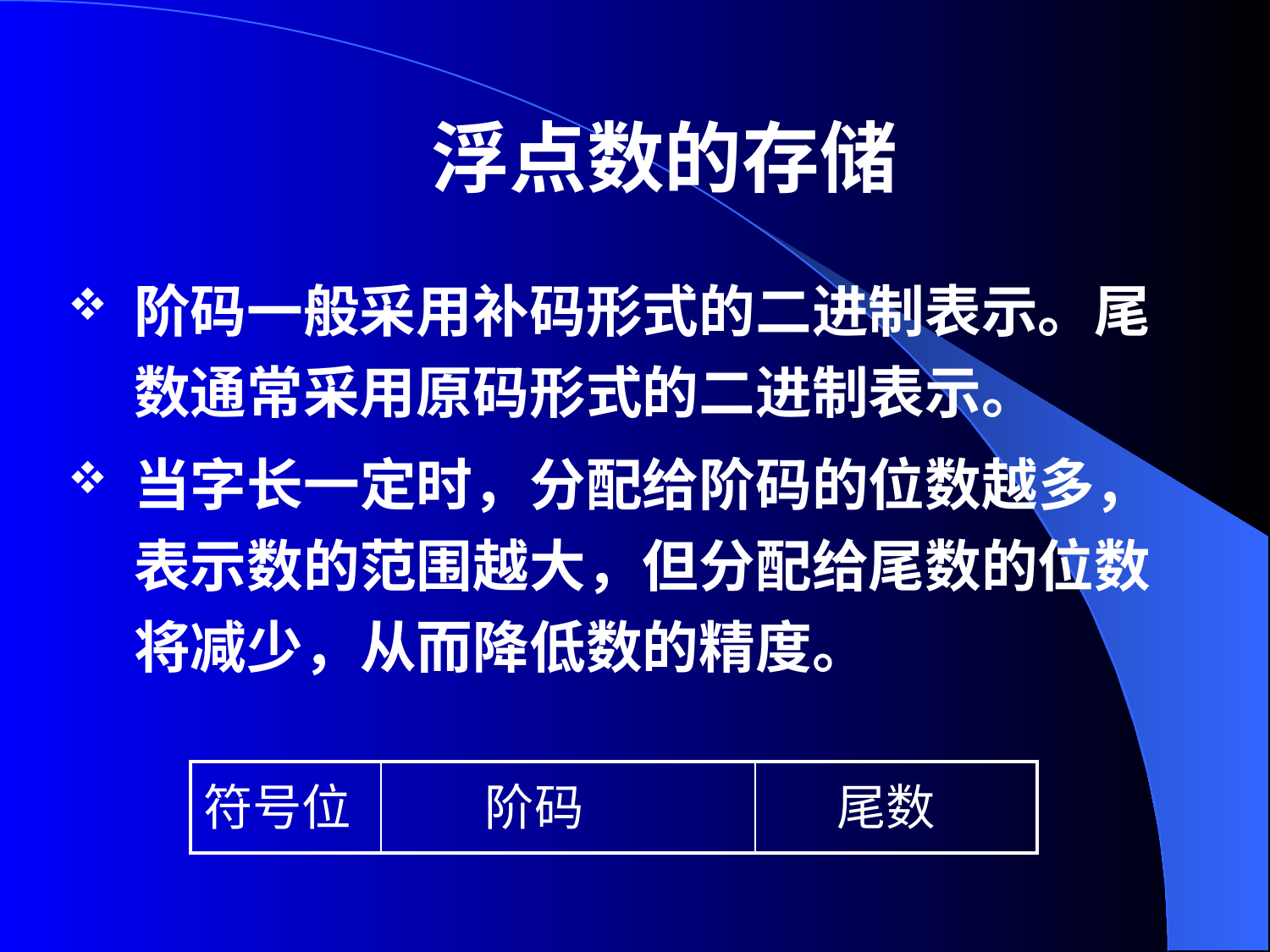

# 浮点数的存储
阶码一般采用补码形式的二进制表示。尾数通常采用原码形式的二进制表示。
当字长一定时，分配给阶码的位数越多，表示数的范围越大，但分配给尾数的位数将减少，从而降低数的精度。
| 符号位 | 阶码 | 尾数 |
| --- | --- | --- |